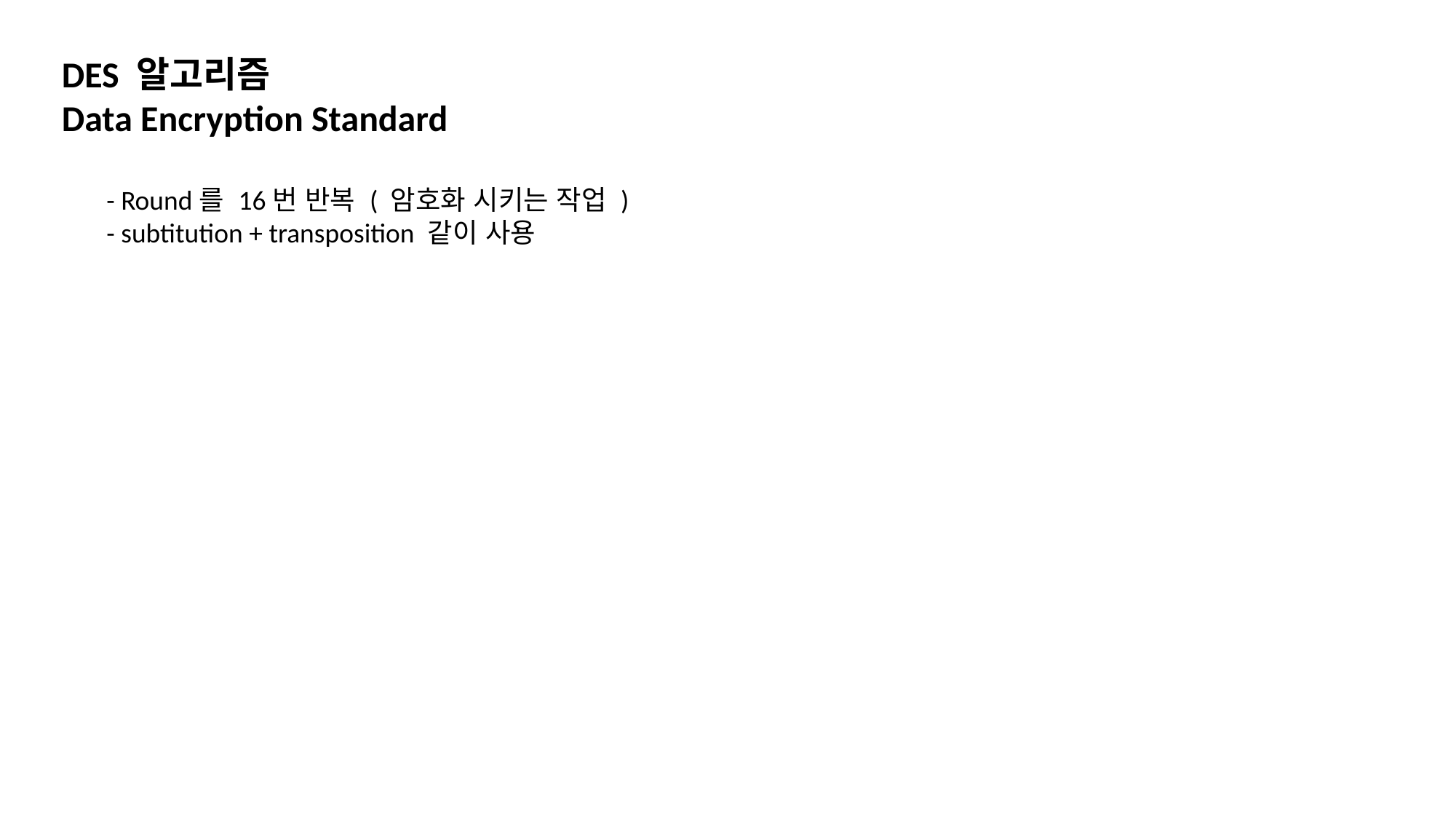

DES 알고리즘
Data Encryption Standard
- Round를 16번 반복 ( 암호화 시키는 작업 )
- subtitution + transposition 같이 사용